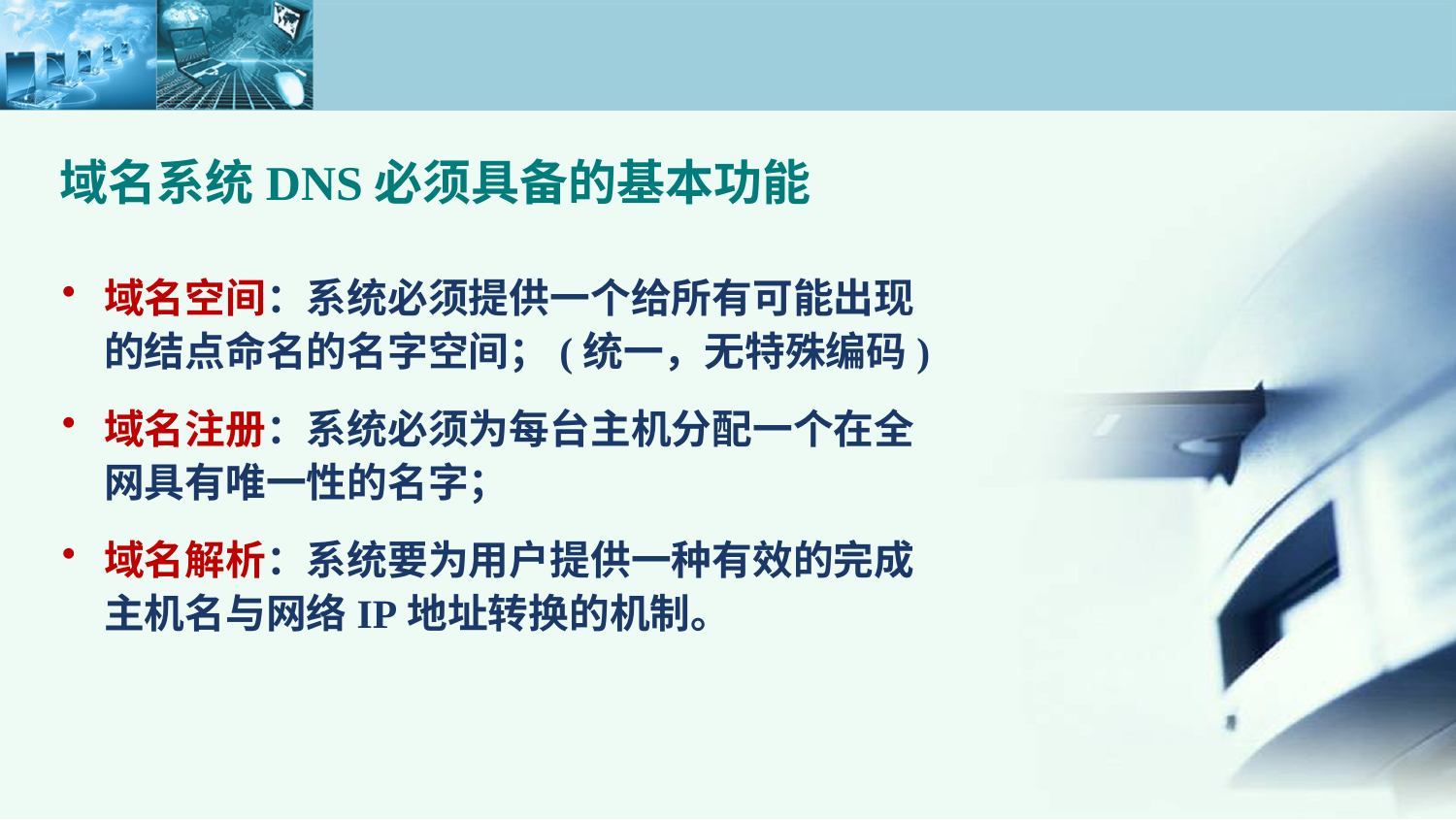

域名系统DNS必须具备的基本功能
域名空间：系统必须提供一个给所有可能出现的结点命名的名字空间；(统一，无特殊编码)
域名注册：系统必须为每台主机分配一个在全网具有唯一性的名字；
域名解析：系统要为用户提供一种有效的完成主机名与网络IP地址转换的机制。